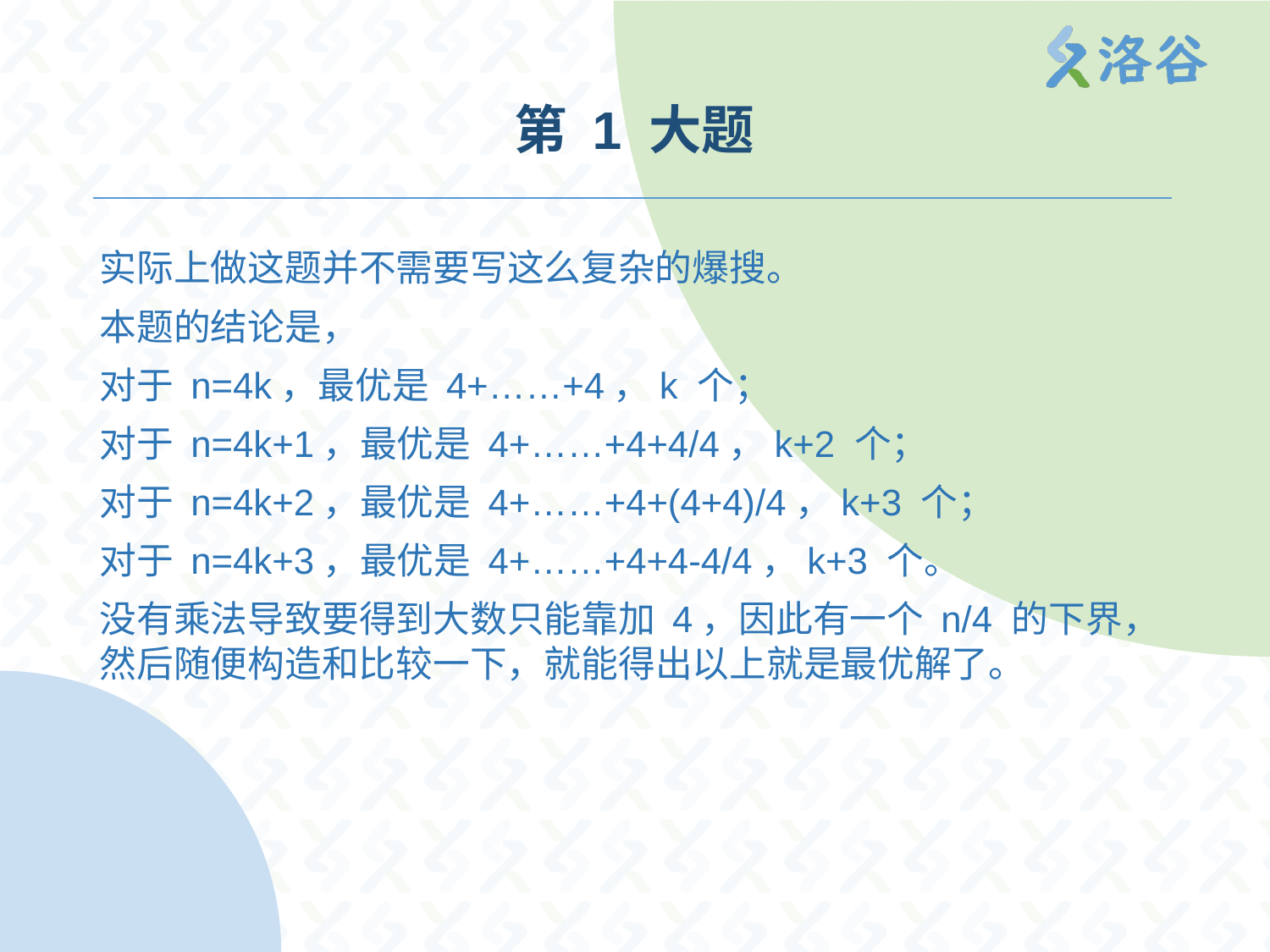

# 第 1 大题
实际上做这题并不需要写这么复杂的爆搜。
本题的结论是，
对于 n=4k，最优是 4+……+4，k 个；
对于 n=4k+1，最优是 4+……+4+4/4，k+2 个；
对于 n=4k+2，最优是 4+……+4+(4+4)/4，k+3 个；
对于 n=4k+3，最优是 4+……+4+4-4/4，k+3 个。
没有乘法导致要得到大数只能靠加 4，因此有一个 n/4 的下界，然后随便构造和比较一下，就能得出以上就是最优解了。